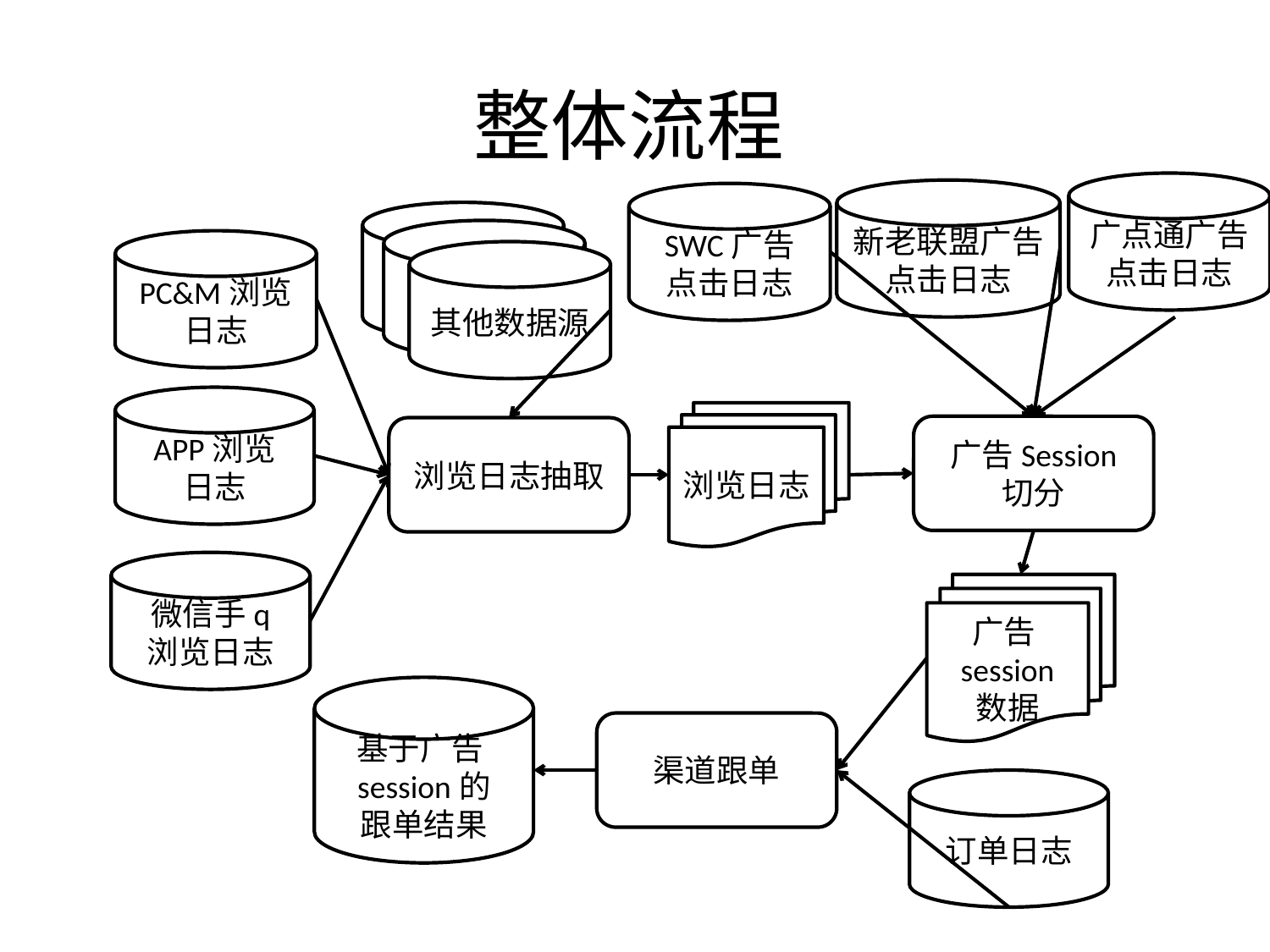

# 整体流程
广点通广告
点击日志
新老联盟广告
点击日志
SWC广告
点击日志

PC&M浏览日志
其他数据源
APP浏览
日志
浏览日志
广告Session
切分
浏览日志抽取
微信手q
浏览日志
广告session
数据
基于广告session的
跟单结果
渠道跟单
订单日志